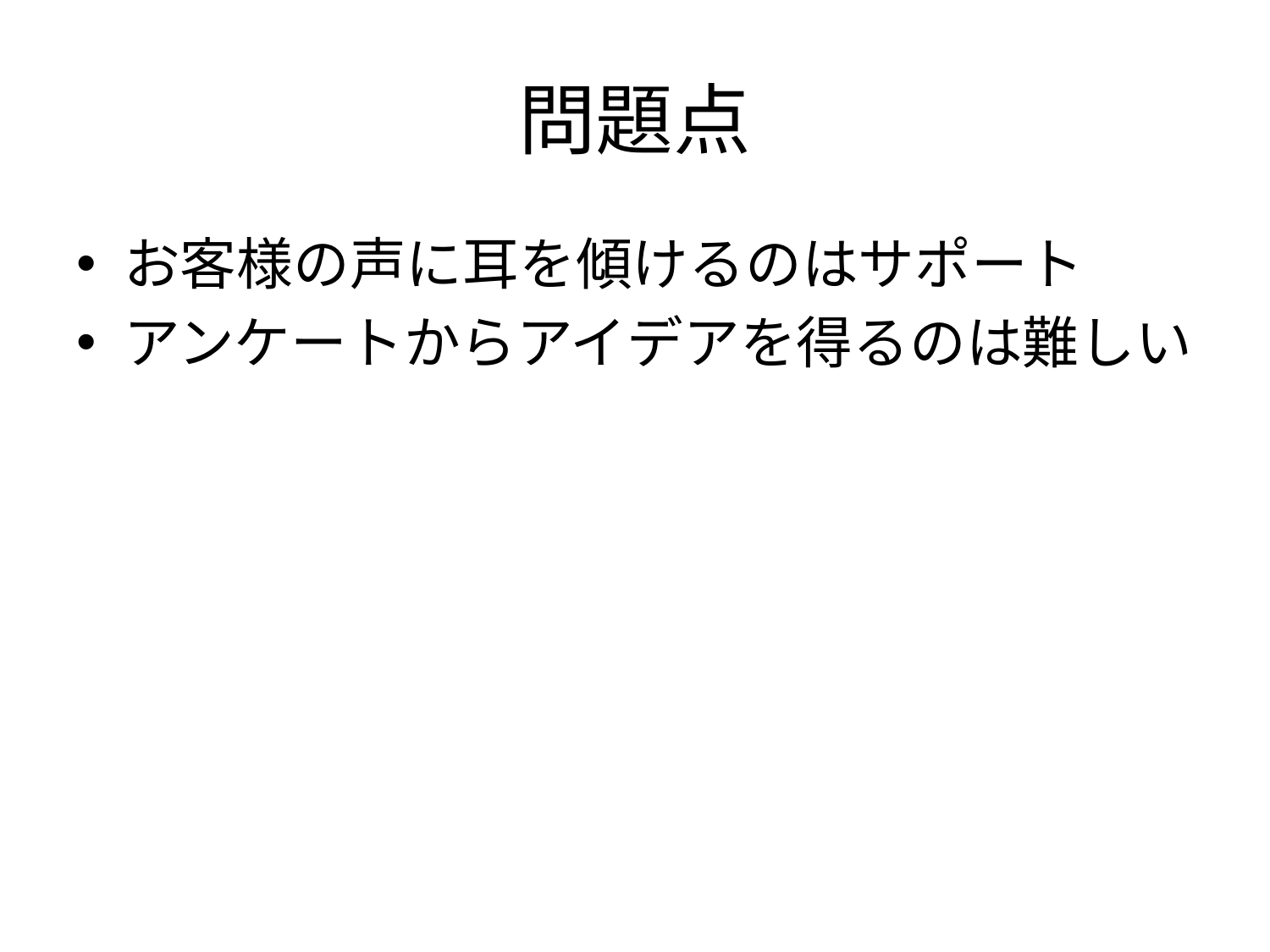

# 問題点
お客様の声に耳を傾けるのはサポート
アンケートからアイデアを得るのは難しい